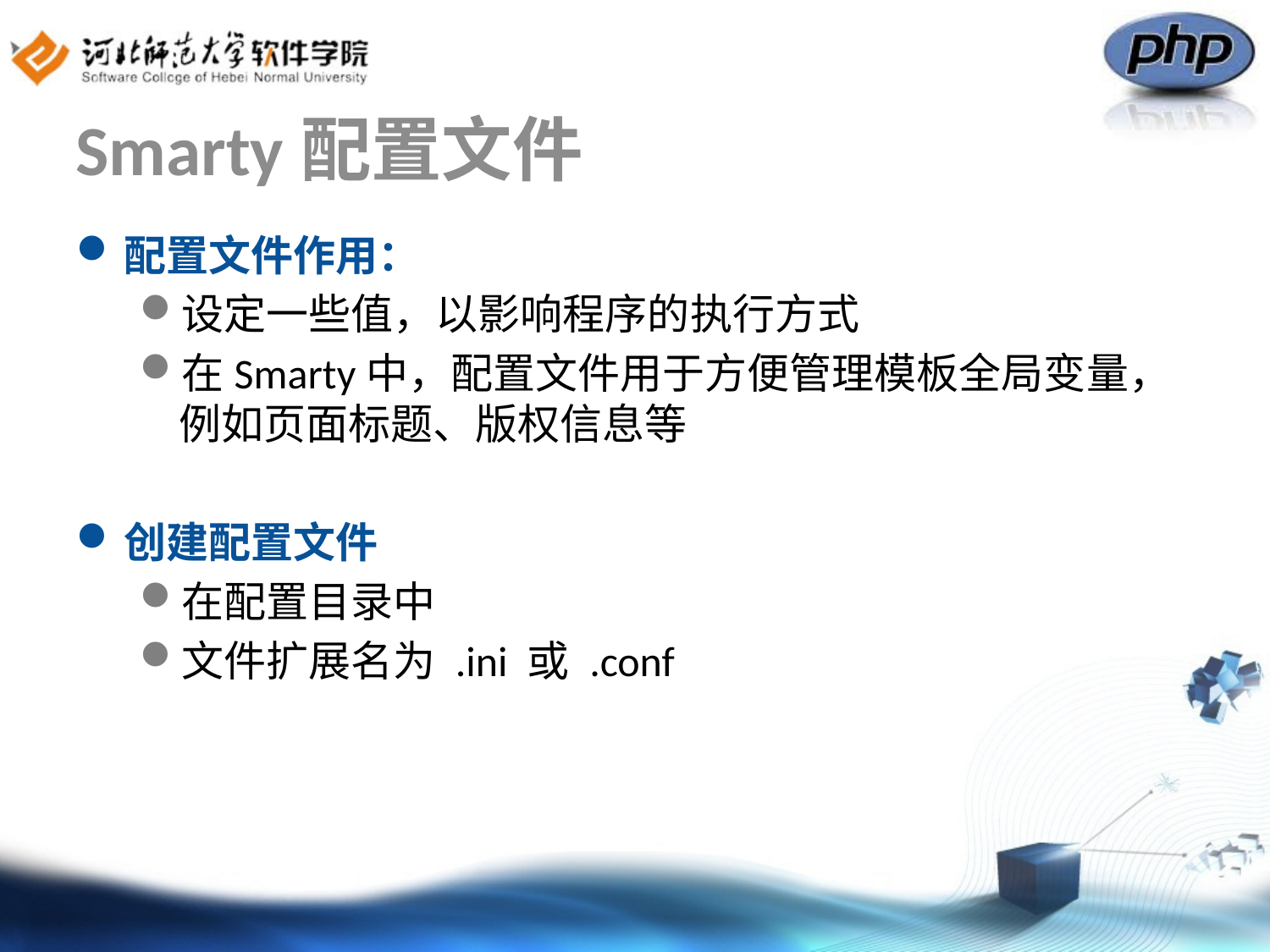

# Smarty配置文件
配置文件作用：
设定一些值，以影响程序的执行方式
在Smarty中，配置文件用于方便管理模板全局变量，例如页面标题、版权信息等

创建配置文件
在配置目录中
文件扩展名为 .ini 或 .conf